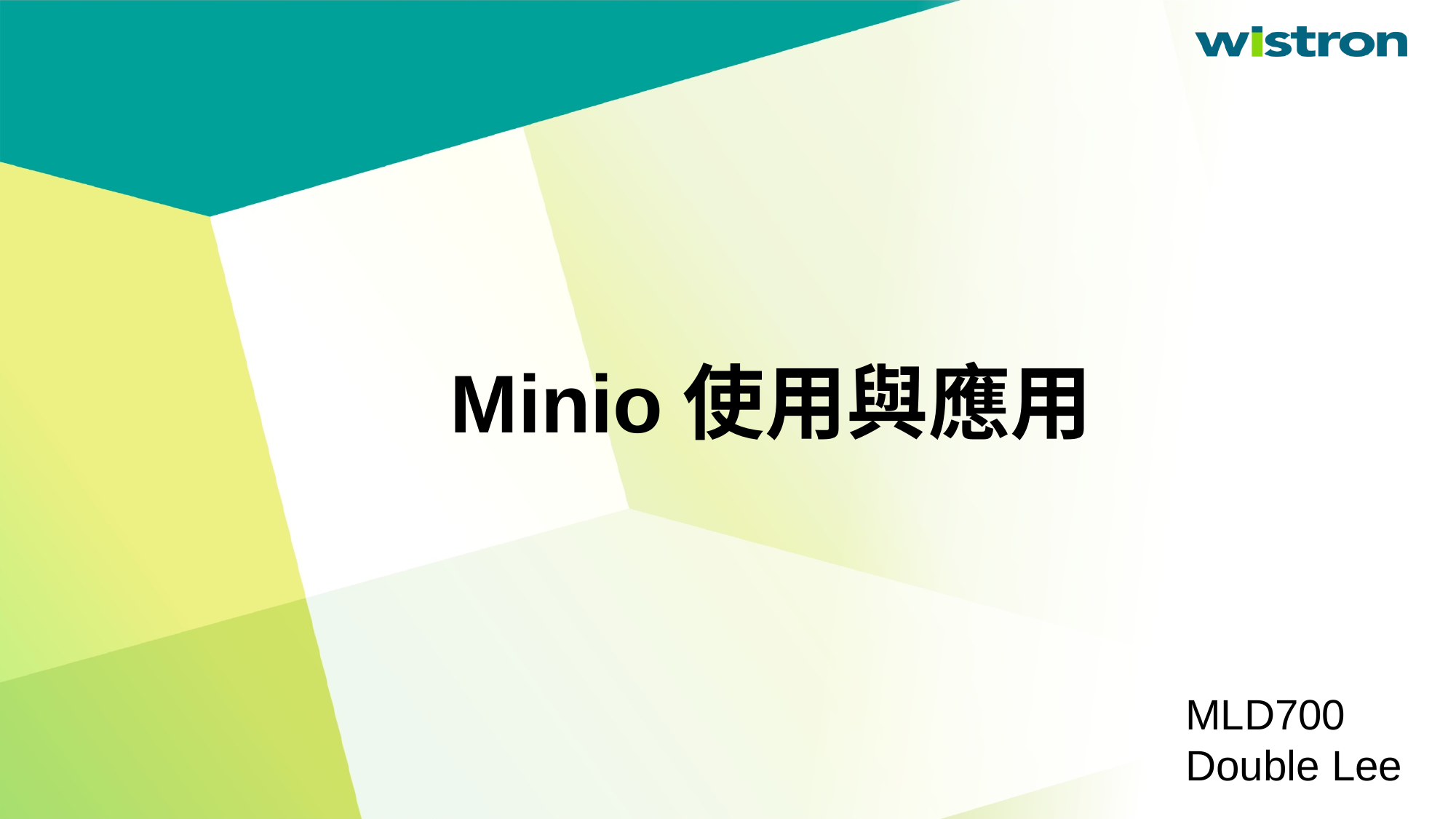

Minio使用與應用
MLD700
Double Lee
i4.0 IT Team
2019/10/15